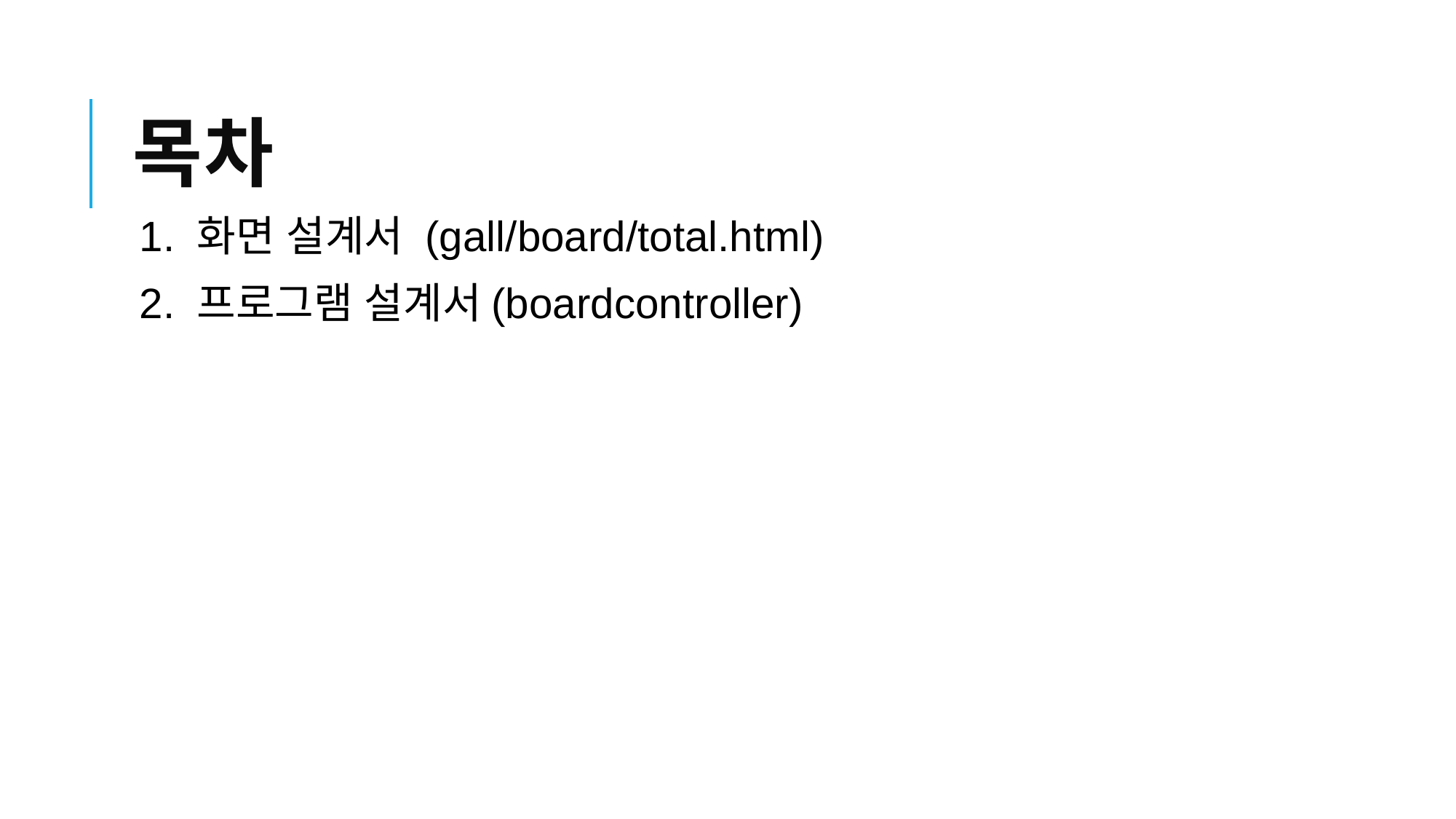

# 목차
1. 화면 설계서 (gall/board/total.html)
2. 프로그램 설계서(boardcontroller)